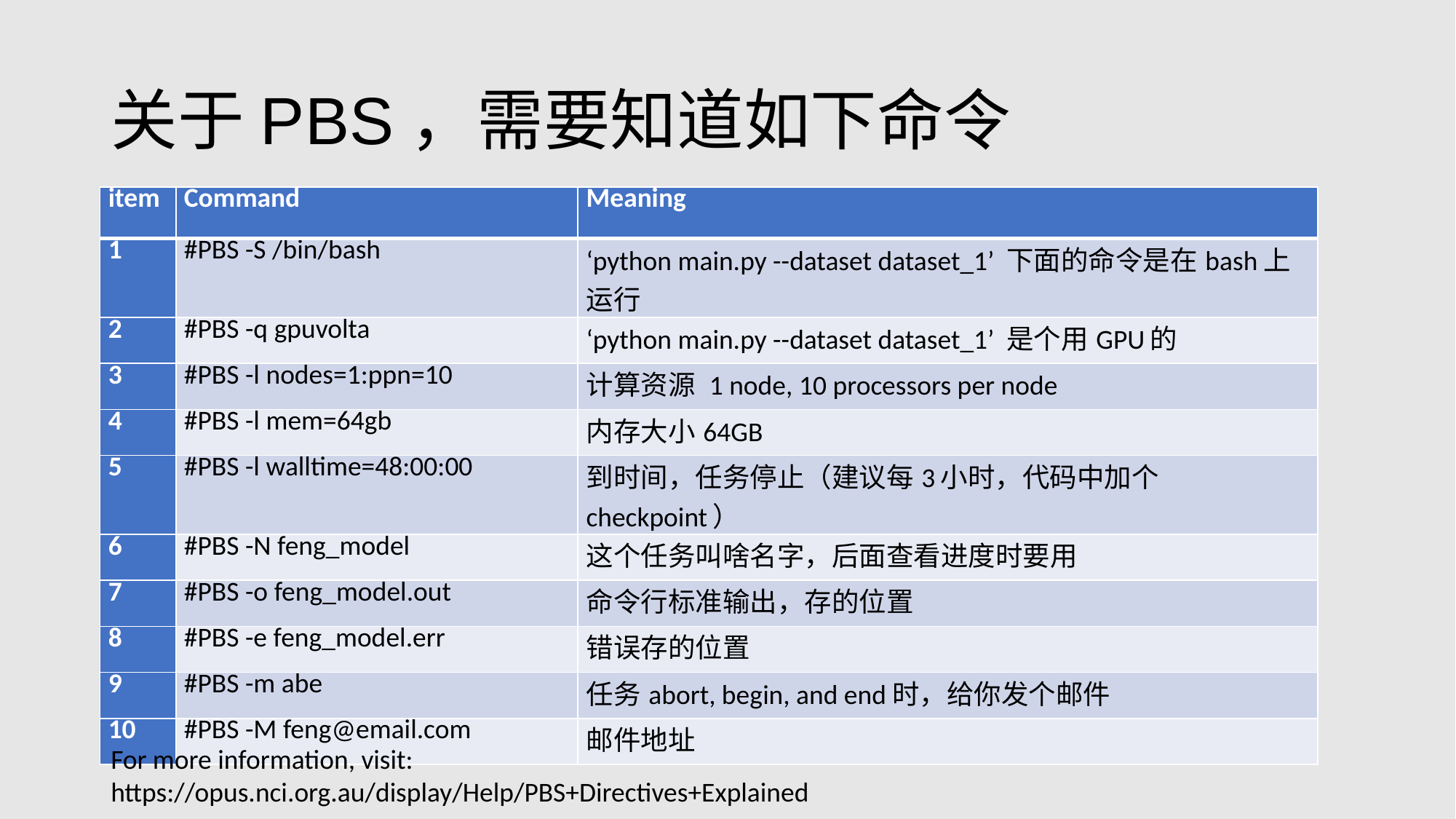

# 关于PBS，需要知道如下命令
| item | Command | Meaning |
| --- | --- | --- |
| 1 | #PBS -S /bin/bash | ‘python main.py --dataset dataset\_1’ 下面的命令是在bash上运行 |
| 2 | #PBS -q gpuvolta | ‘python main.py --dataset dataset\_1’ 是个用GPU的 |
| 3 | #PBS -l nodes=1:ppn=10 | 计算资源 1 node, 10 processors per node |
| 4 | #PBS -l mem=64gb | 内存大小64GB |
| 5 | #PBS -l walltime=48:00:00 | 到时间，任务停止（建议每3小时，代码中加个checkpoint） |
| 6 | #PBS -N feng\_model | 这个任务叫啥名字，后面查看进度时要用 |
| 7 | #PBS -o feng\_model.out | 命令行标准输出，存的位置 |
| 8 | #PBS -e feng\_model.err | 错误存的位置 |
| 9 | #PBS -m abe | 任务abort, begin, and end时，给你发个邮件 |
| 10 | #PBS -M feng@email.com | 邮件地址 |
For more information, visit: https://opus.nci.org.au/display/Help/PBS+Directives+Explained